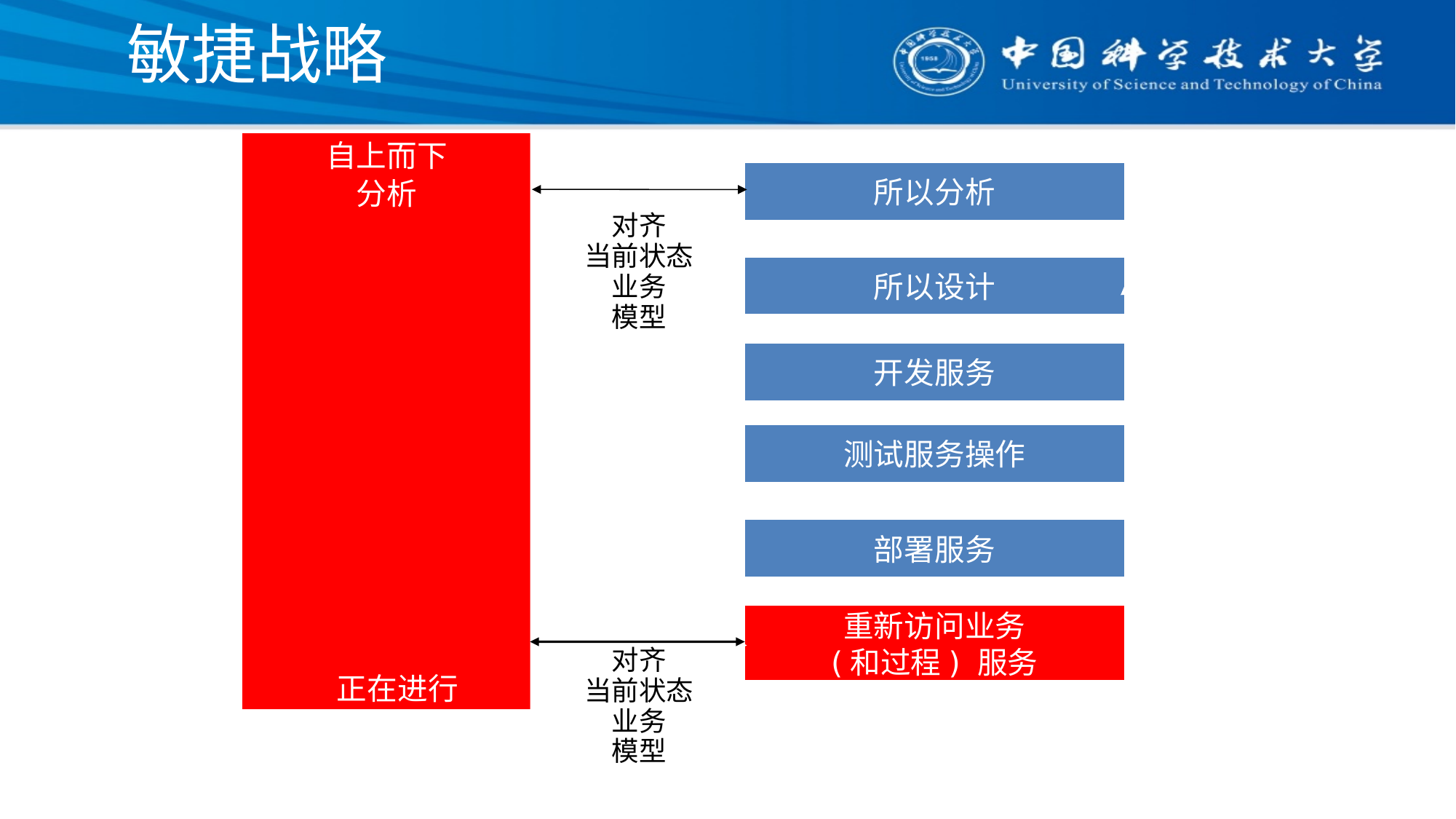

# 敏捷战略

自上而下
分析
所以分析

对齐
当前状态
业务
模型
所以设计
开发服务
测试服务操作
部署服务
重新访问业务
(和过程) 服务
对齐
当前状态
业务
模型

正在进行